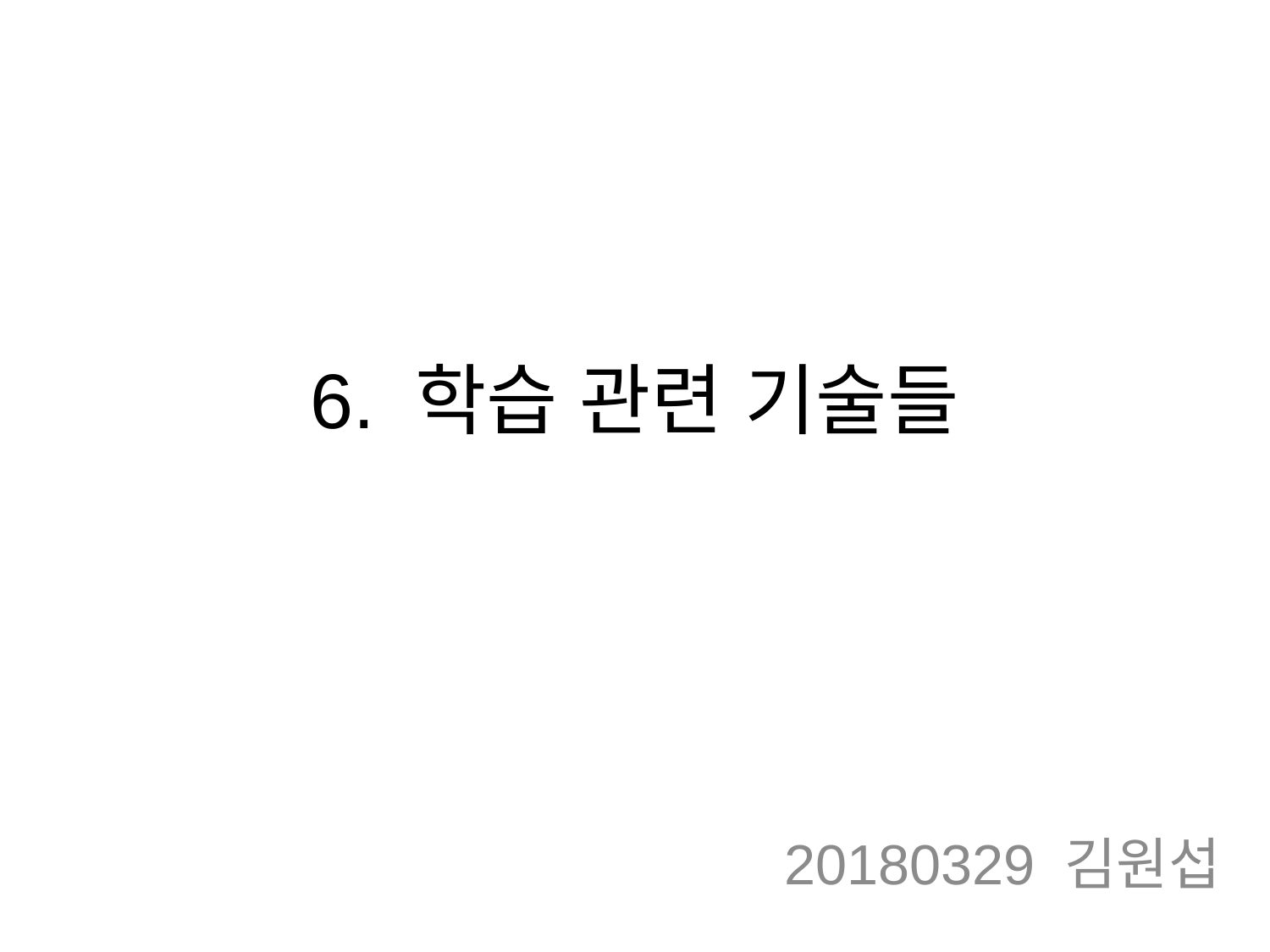

# 6. 학습 관련 기술들
20180329 김원섭